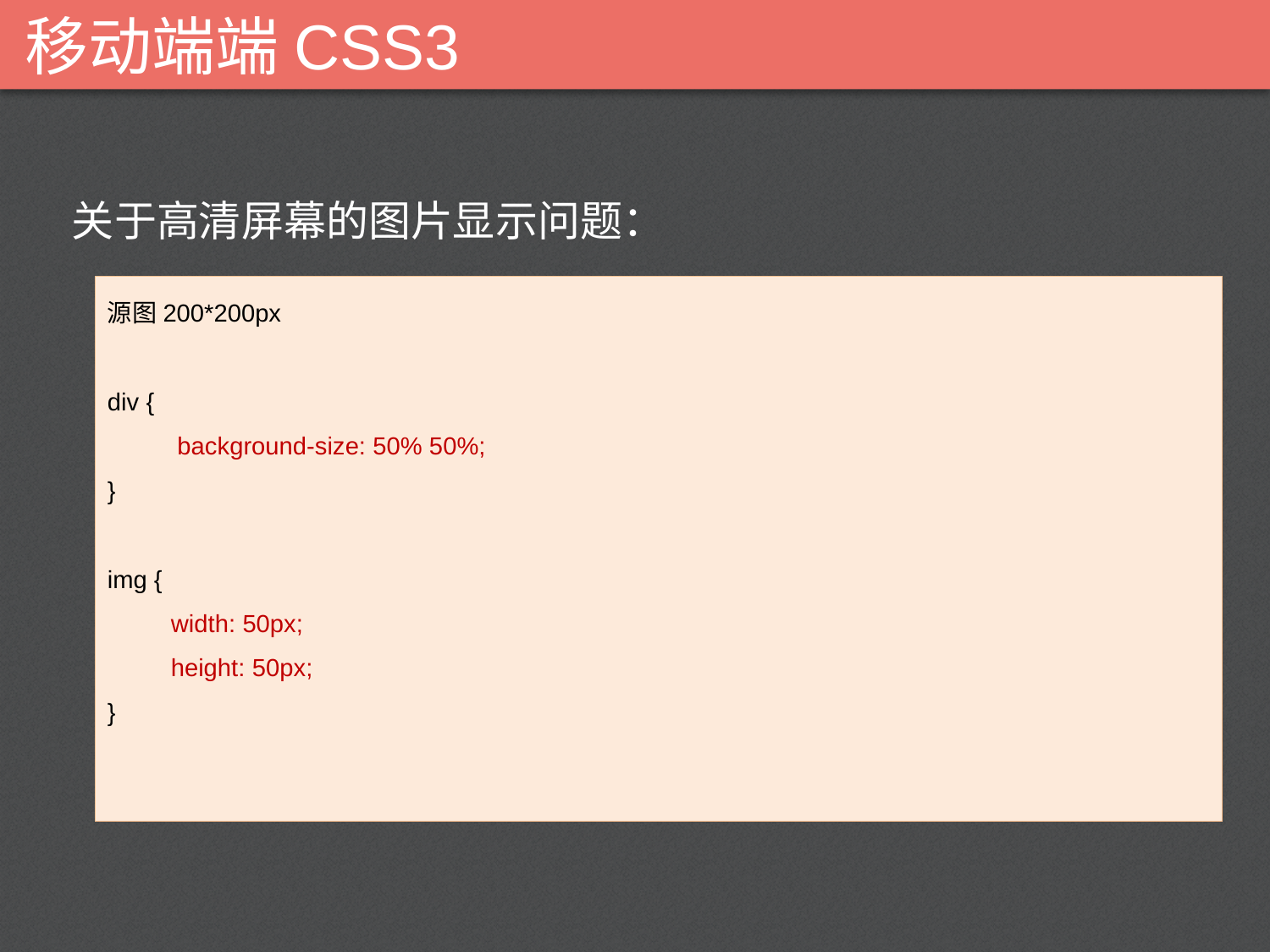

# 移动端端CSS3
关于高清屏幕的图片显示问题：

源图200*200px

div {
          background-size: 50% 50%;
}

img {
width: 50px;
height: 50px;
}